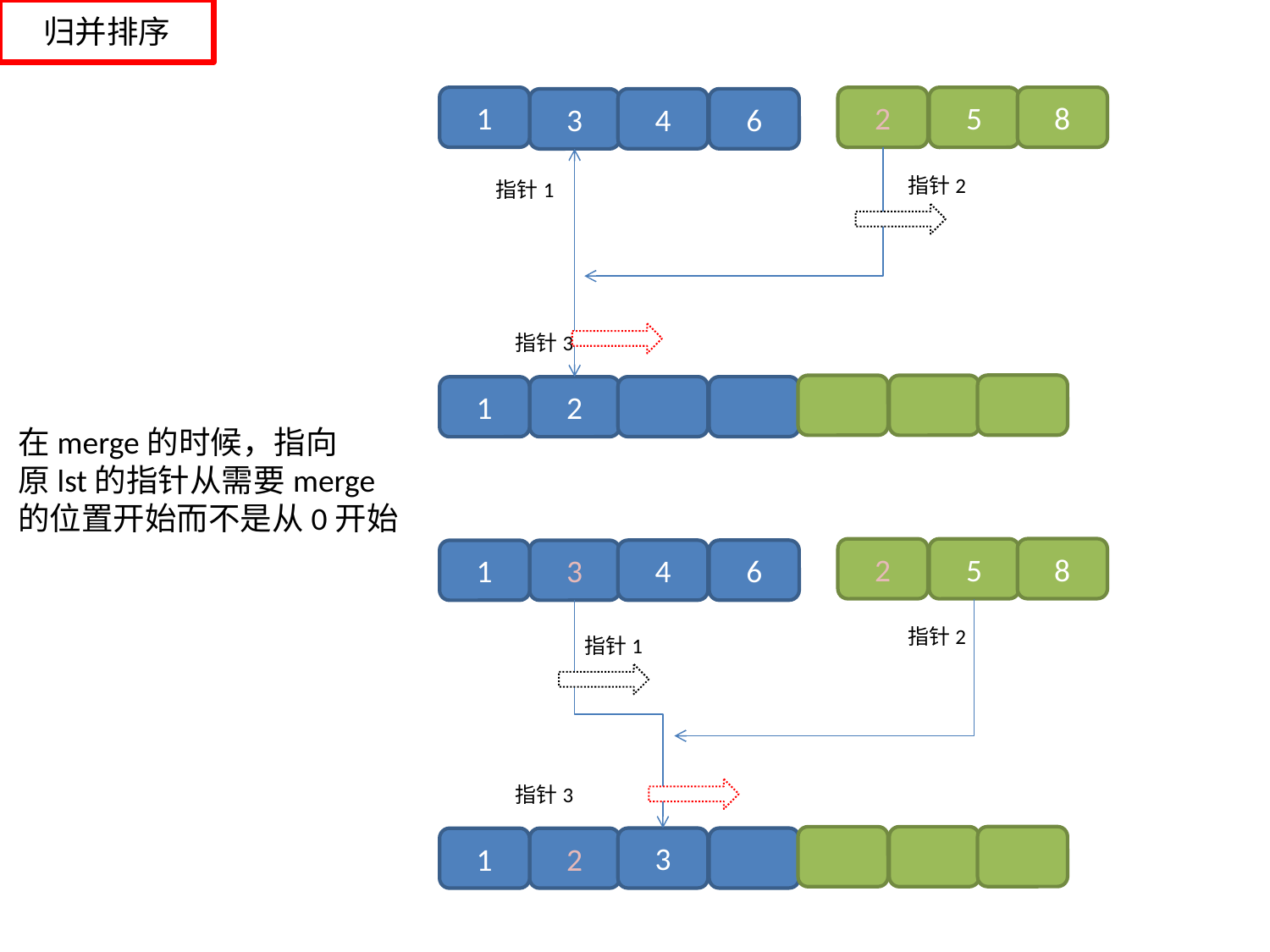

归并排序
1
8
2
5
4
6
3
指针2
指针1

指针3

1
2
在merge的时候，指向
原lst的指针从需要merge
的位置开始而不是从0开始
8
2
5
4
6
1
3
指针2
指针1

指针3

3

1
2